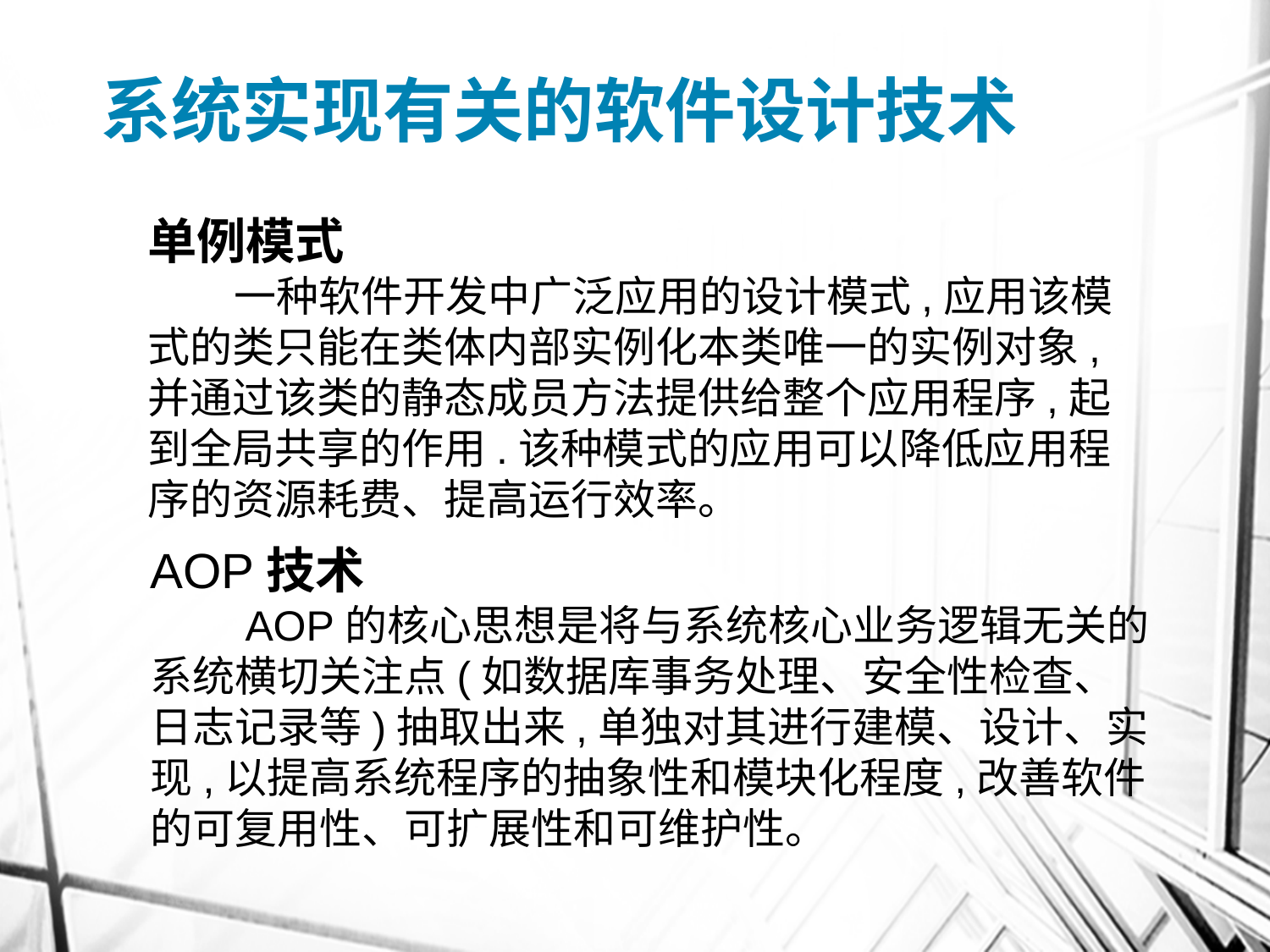

# 系统实现有关的软件设计技术
单例模式
        一种软件开发中广泛应用的设计模式,应用该模式的类只能在类体内部实例化本类唯一的实例对象,并通过该类的静态成员方法提供给整个应用程序,起到全局共享的作用.该种模式的应用可以降低应用程序的资源耗费、提高运行效率。
AOP技术
        AOP的核心思想是将与系统核心业务逻辑无关的系统横切关注点(如数据库事务处理、安全性检查、日志记录等)抽取出来,单独对其进行建模、设计、实现,以提高系统程序的抽象性和模块化程度,改善软件的可复用性、可扩展性和可维护性。